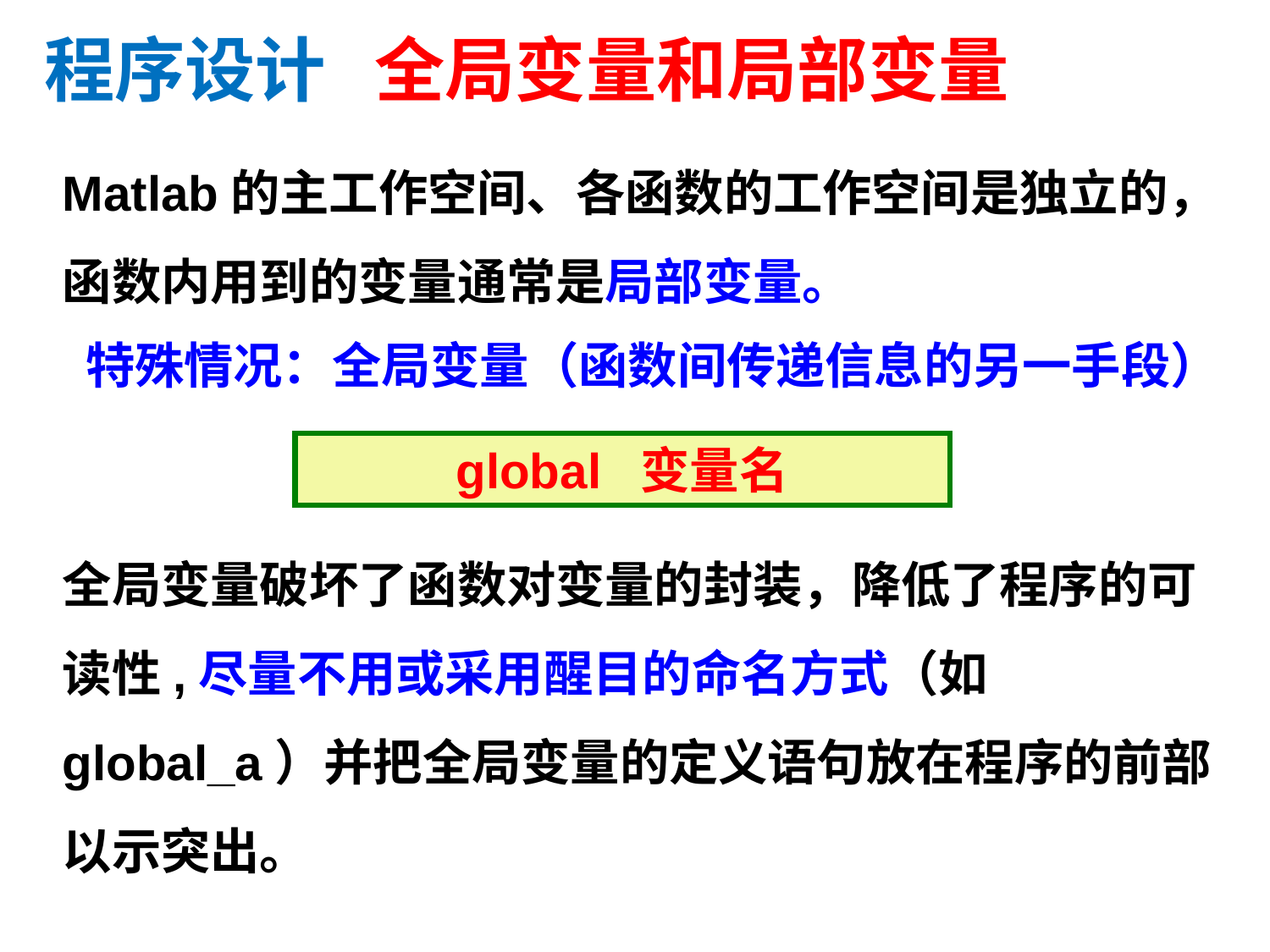

程序设计   全局变量和局部变量
Matlab的主工作空间、各函数的工作空间是独立的，函数内用到的变量通常是局部变量。
 特殊情况：全局变量（函数间传递信息的另一手段）
global  变量名
全局变量破坏了函数对变量的封装，降低了程序的可读性,尽量不用或采用醒目的命名方式（如global_a）并把全局变量的定义语句放在程序的前部以示突出。